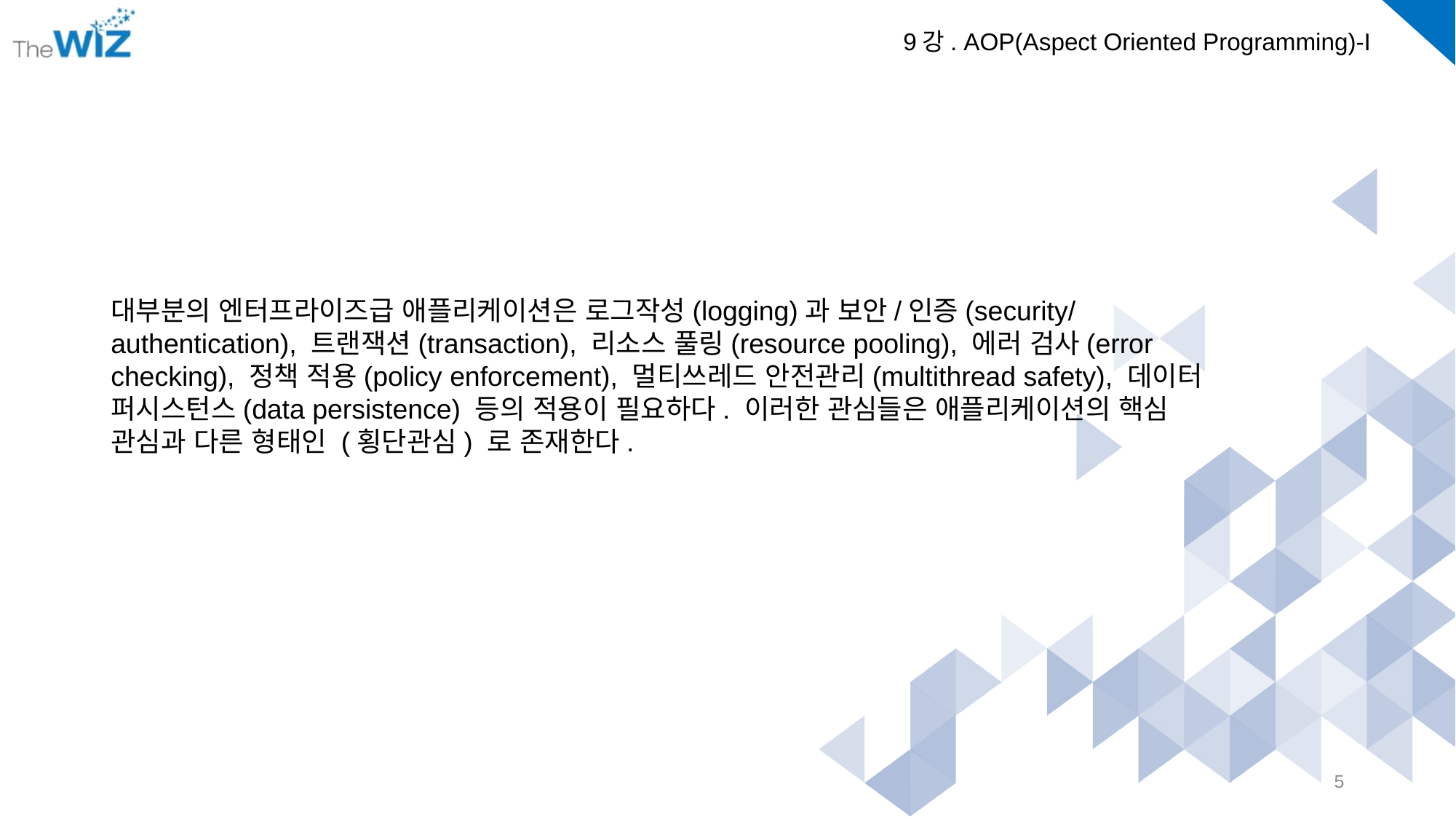

대부분의 엔터프라이즈급 애플리케이션은 로그작성(logging)과 보안/인증(security/authentication), 트랜잭션(transaction), 리소스 풀링(resource pooling), 에러 검사(error checking), 정책 적용(policy enforcement), 멀티쓰레드 안전관리(multithread safety), 데이터 퍼시스턴스(data persistence) 등의 적용이 필요하다. 이러한 관심들은 애플리케이션의 핵심 관심과 다른 형태인 (횡단관심) 로 존재한다.
5